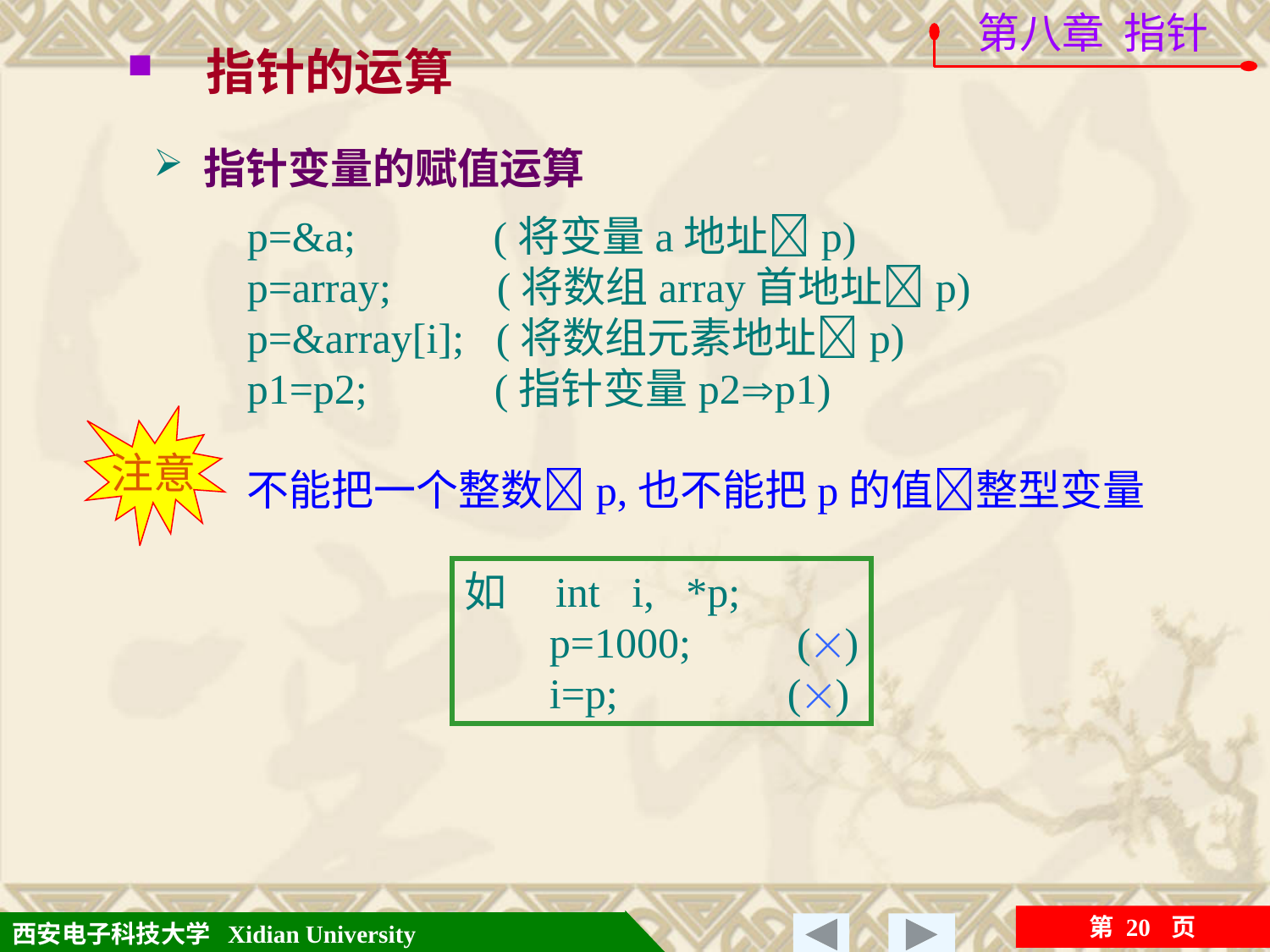

第八章  指针

　指针的运算
 指针变量的赋值运算
p=&a;             (将变量a地址⇒p)
p=array;          (将数组array首地址⇒p)
p=&array[i];   (将数组元素地址⇒p)
p1=p2;            (指针变量p2⇒p1)

不能把一个整数⇒p,也不能把p的值⇒整型变量
注意
如    int   i,   *p;
        p=1000;          (×)
        i=p;                (×)